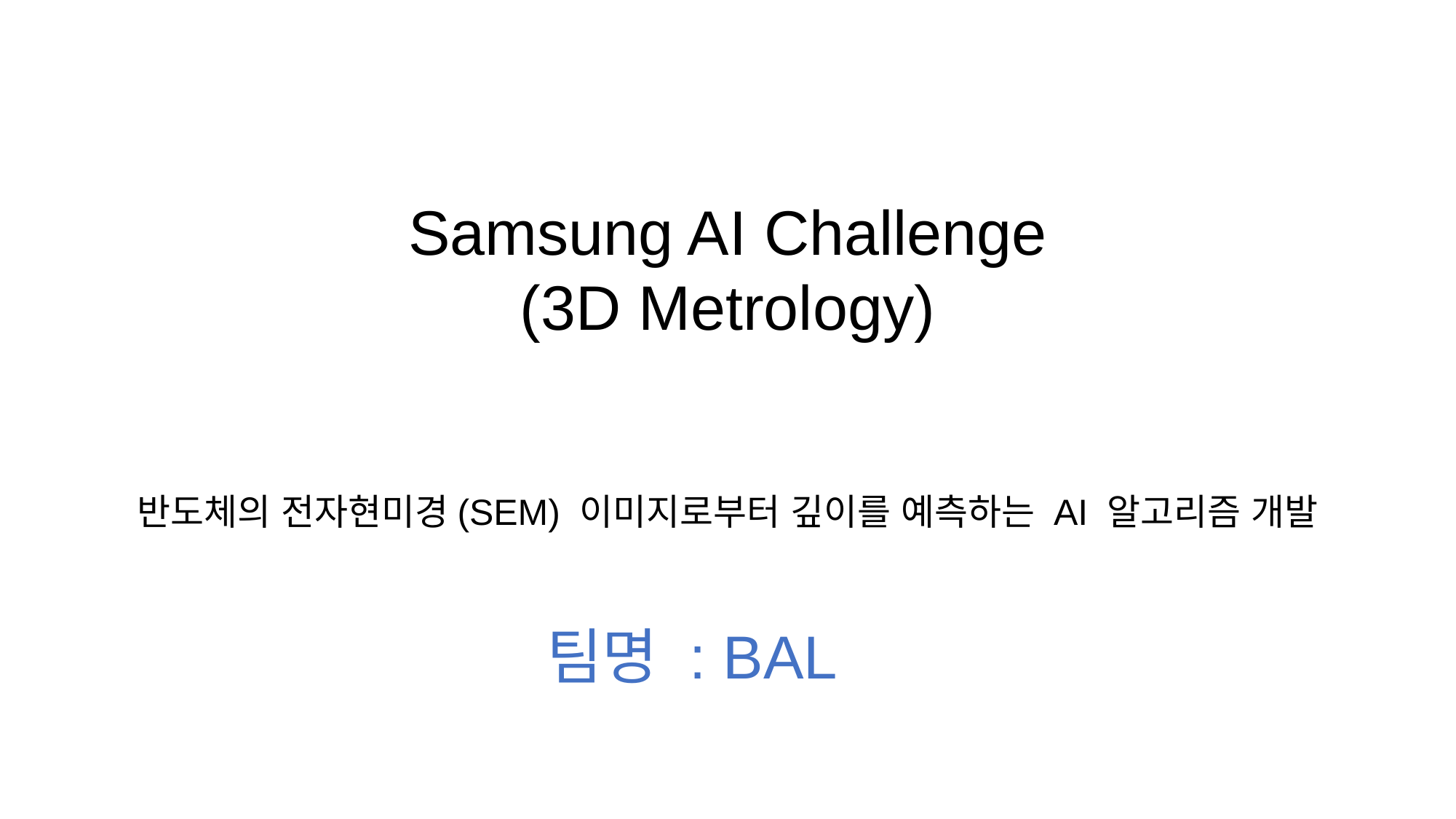

Samsung AI Challenge
(3D Metrology)
# 반도체의 전자현미경(SEM) 이미지로부터 깊이를 예측하는 AI 알고리즘 개발
팀명 : BAL